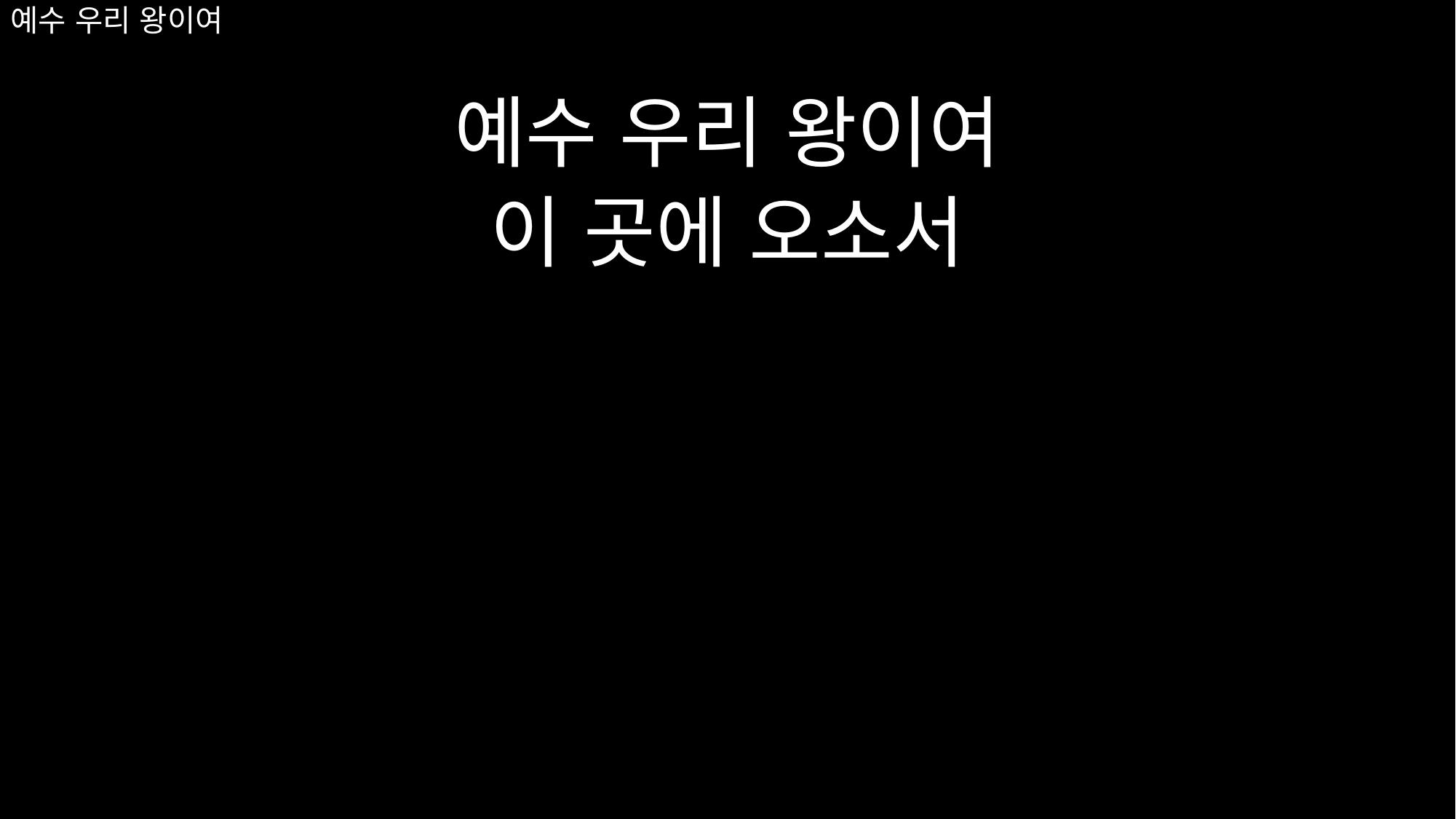

# 예수 우리 왕이여
예수 우리 왕이여
이 곳에 오소서